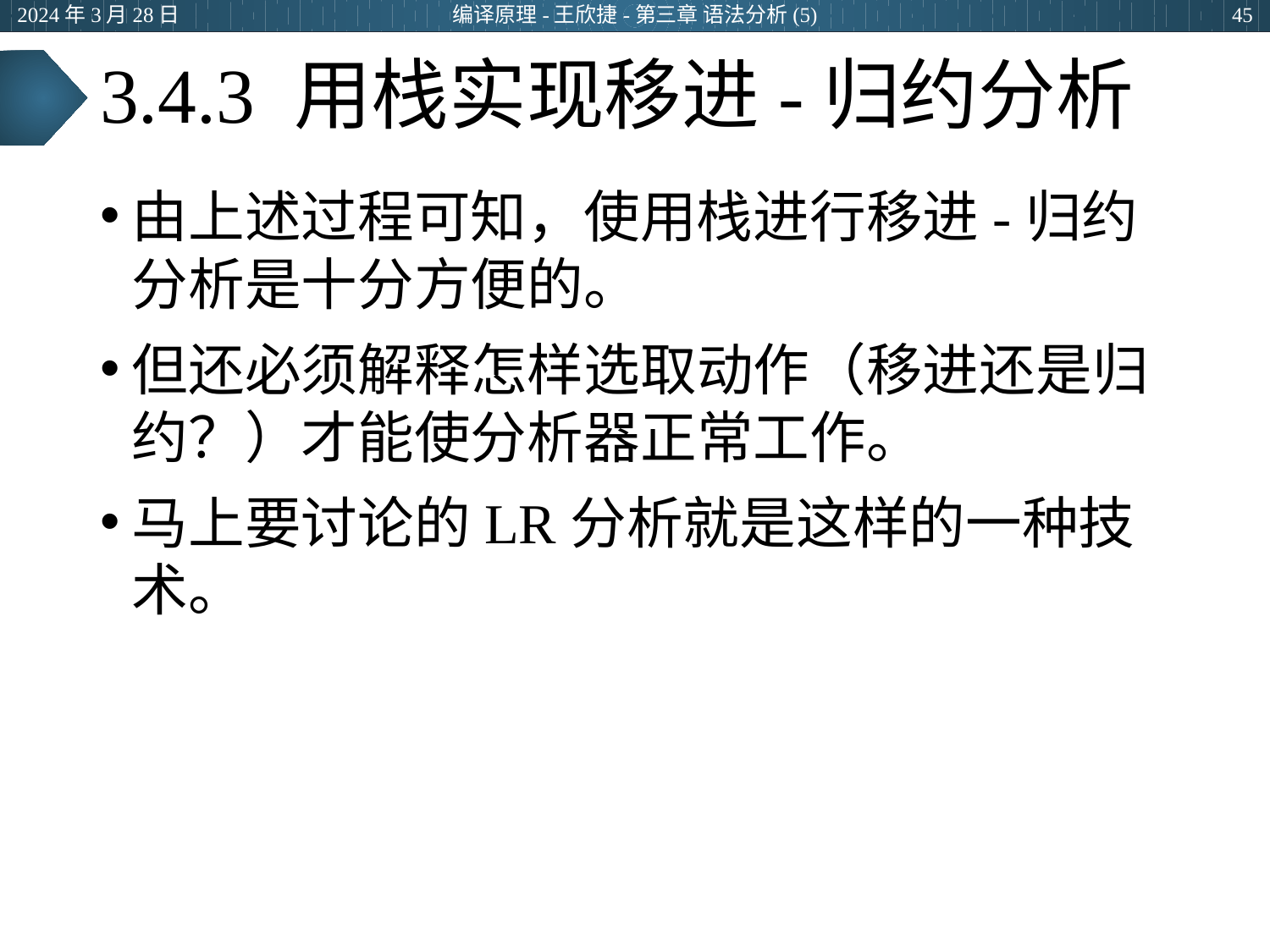

2024年3月28日
编译原理-王欣捷-第三章 语法分析(5)
45
# 3.4.3 用栈实现移进-归约分析
由上述过程可知，使用栈进行移进-归约分析是十分方便的。
但还必须解释怎样选取动作（移进还是归约？）才能使分析器正常工作。
马上要讨论的LR分析就是这样的一种技术。